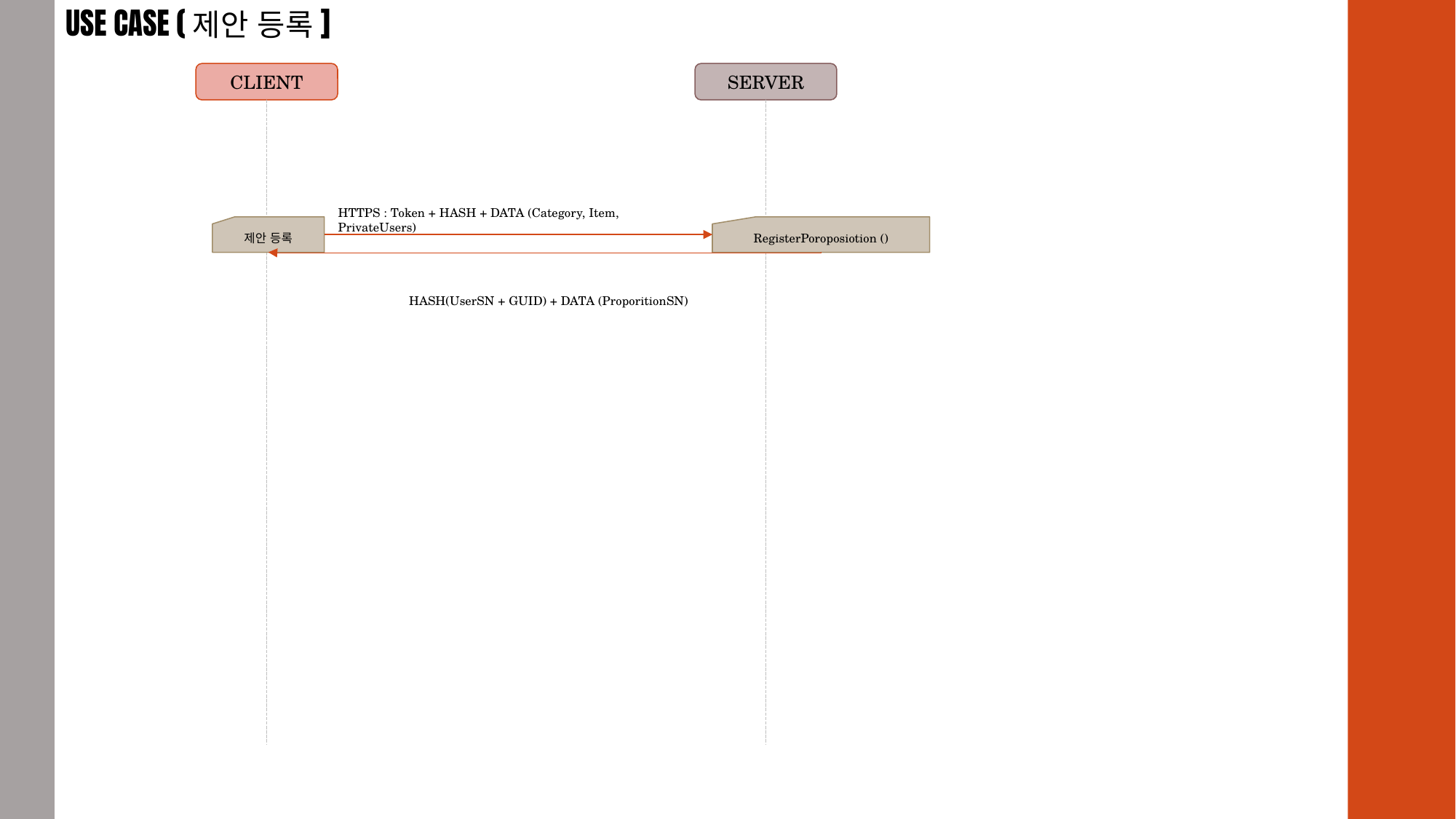

USE CASE (제안 등록]
CLIENT
SERVER
HTTPS : Token + HASH + DATA (Category, Item, PrivateUsers)
제안 등록
RegisterPoroposiotion ()
HASH(UserSN + GUID) + DATA (ProporitionSN)